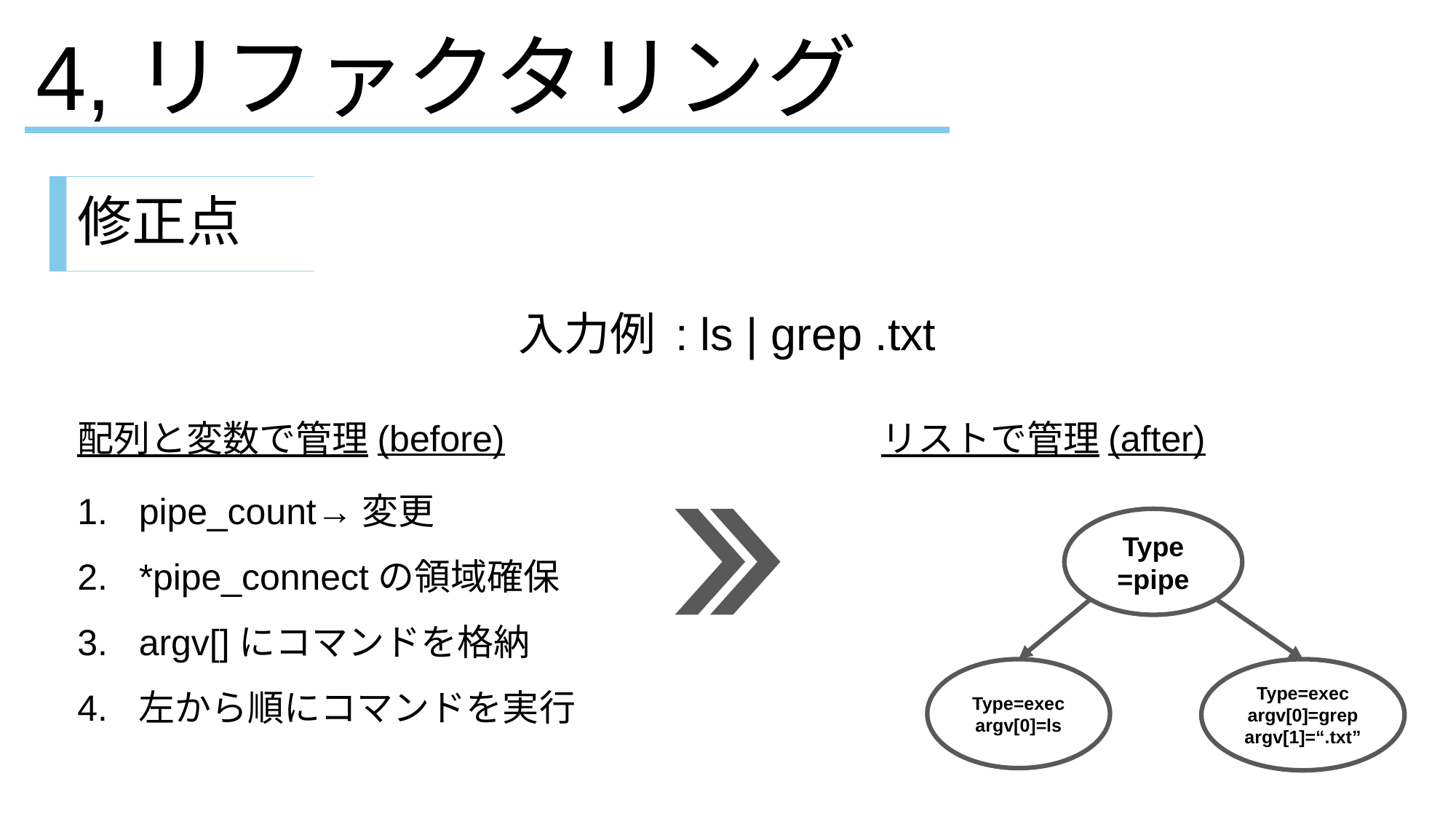

# 4,リファクタリング
修正点
入力例 : ls | grep .txt
リストで管理(after)
配列と変数で管理(before)
pipe_count→変更
*pipe_connectの領域確保
argv[]にコマンドを格納
左から順にコマンドを実行
Type
=pipe

Type=exec
argv[0]=ls
Type=exec
argv[0]=grep
argv[1]=“.txt”